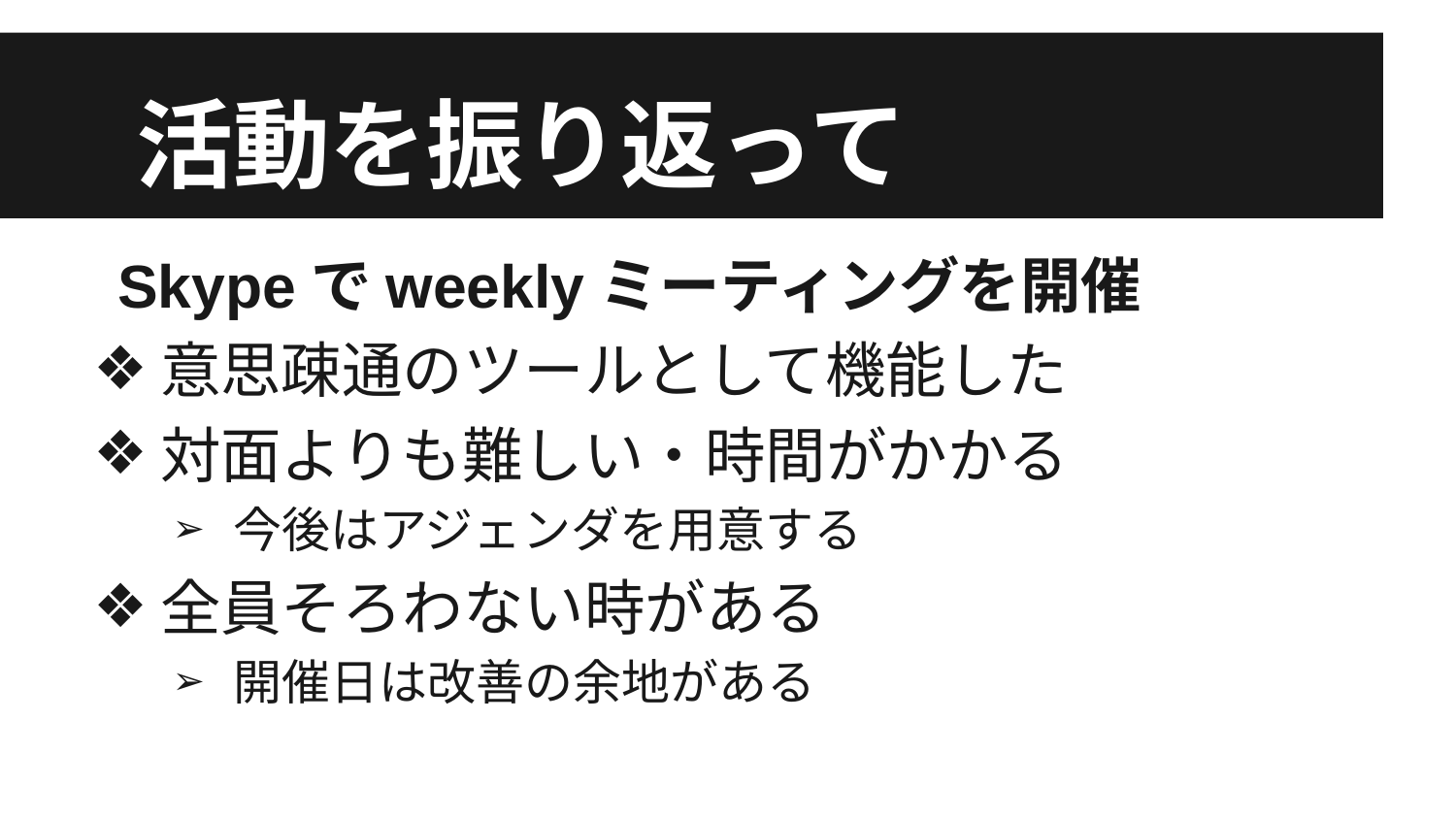

# 活動を振り返って
Skypeでweeklyミーティングを開催
意思疎通のツールとして機能した
対面よりも難しい・時間がかかる
今後はアジェンダを用意する
全員そろわない時がある
開催日は改善の余地がある